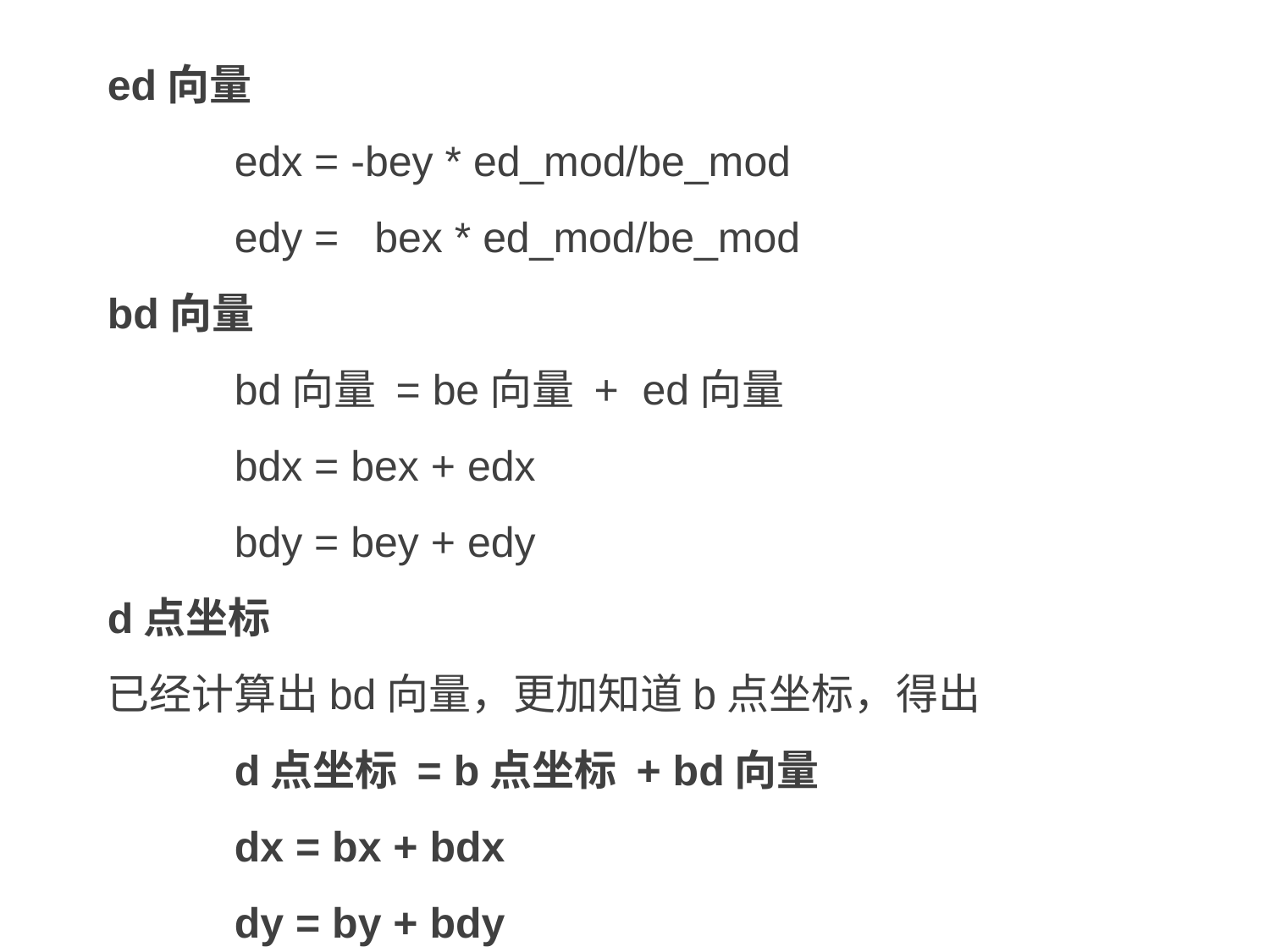

ed向量
	edx = -bey * ed_mod/be_mod
	edy =   bex * ed_mod/be_mod
bd向量
	bd向量 = be向量 +  ed向量
	bdx = bex + edx
	bdy = bey + edy
d点坐标
已经计算出bd向量，更加知道b点坐标，得出
	d点坐标 = b点坐标 + bd向量
	dx = bx + bdx
	dy = by + bdy